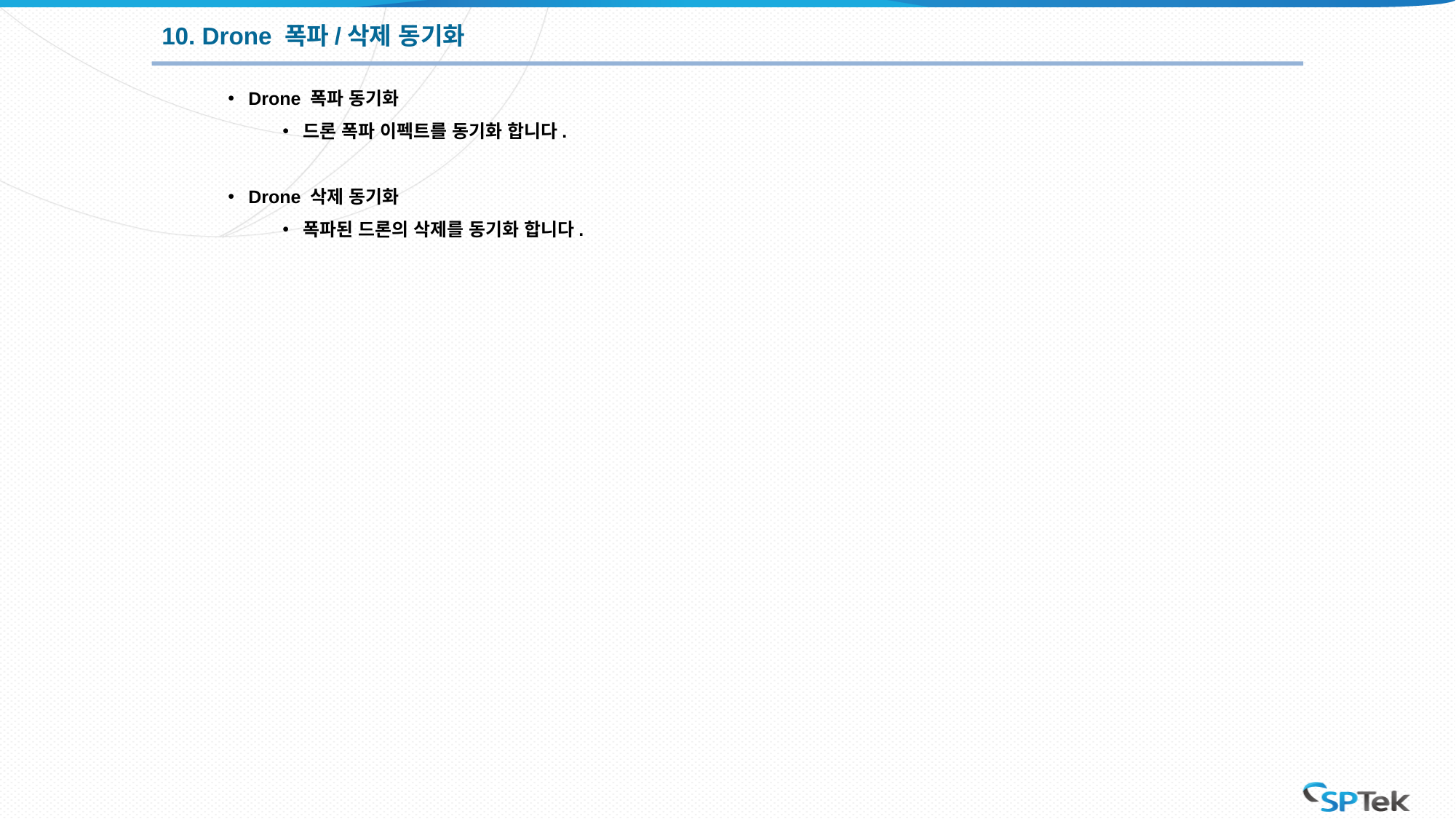

10. Drone 폭파/삭제 동기화

Drone 폭파 동기화
드론 폭파 이펙트를 동기화 합니다.

Drone 삭제 동기화
폭파된 드론의 삭제를 동기화 합니다.